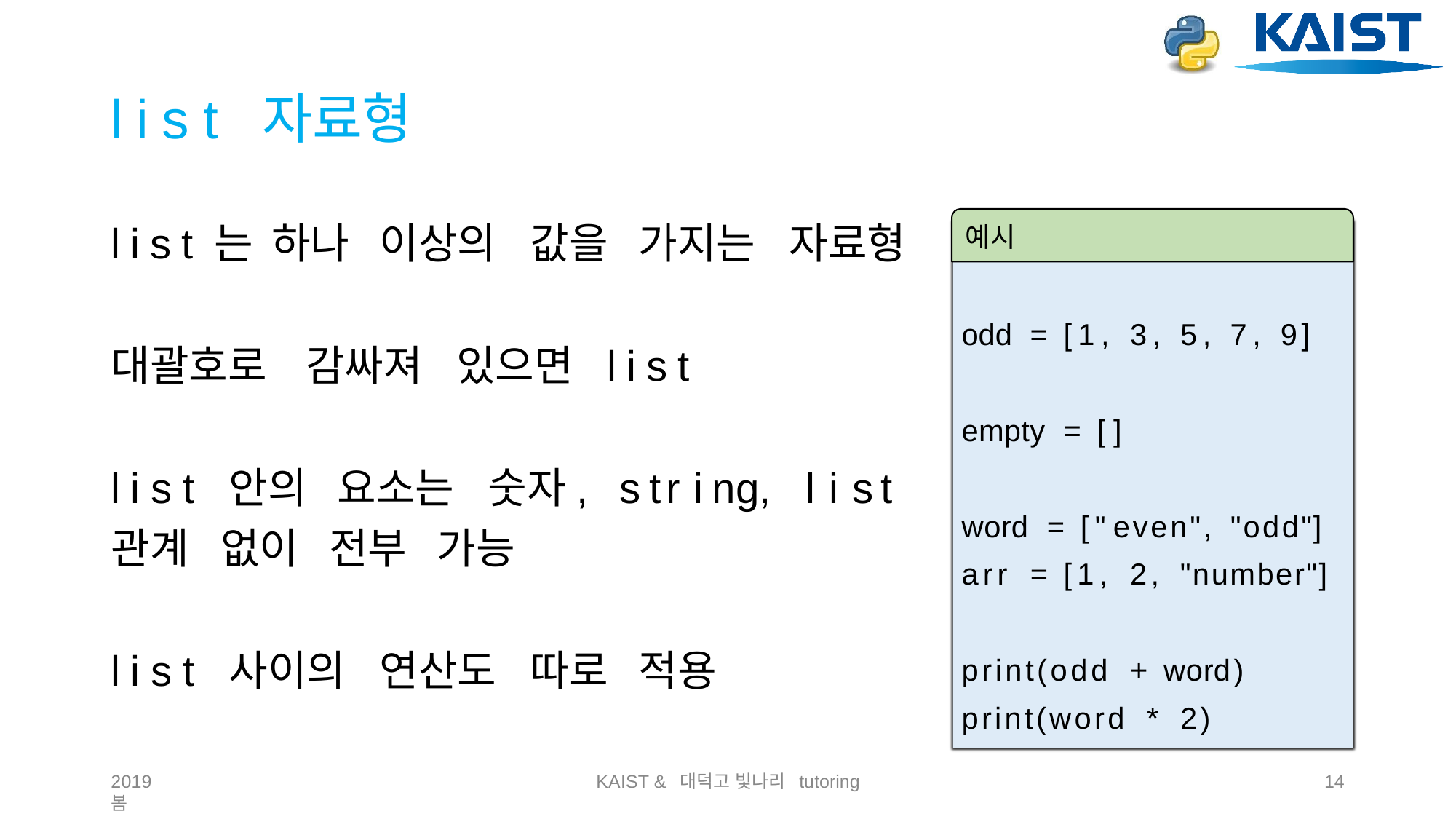

# list	자료형

list는	하나	이상의	값을	가지는	자료형

예시
odd	=	[1,	3,	5,	7,	9]
대괄호로	감싸져	있으면	list
empty	=	[]
list	안의	요소는	숫자,	string,	list
관계	없이	전부	가능
word	=	["even",	"odd"]
arr	=	[1,	2,	"number"]
print(odd	+	word)
print(word	*	2)
list	사이의	연산도	따로	적용
2019 봄
KAIST & 대덕고 빛나리 tutoring
14